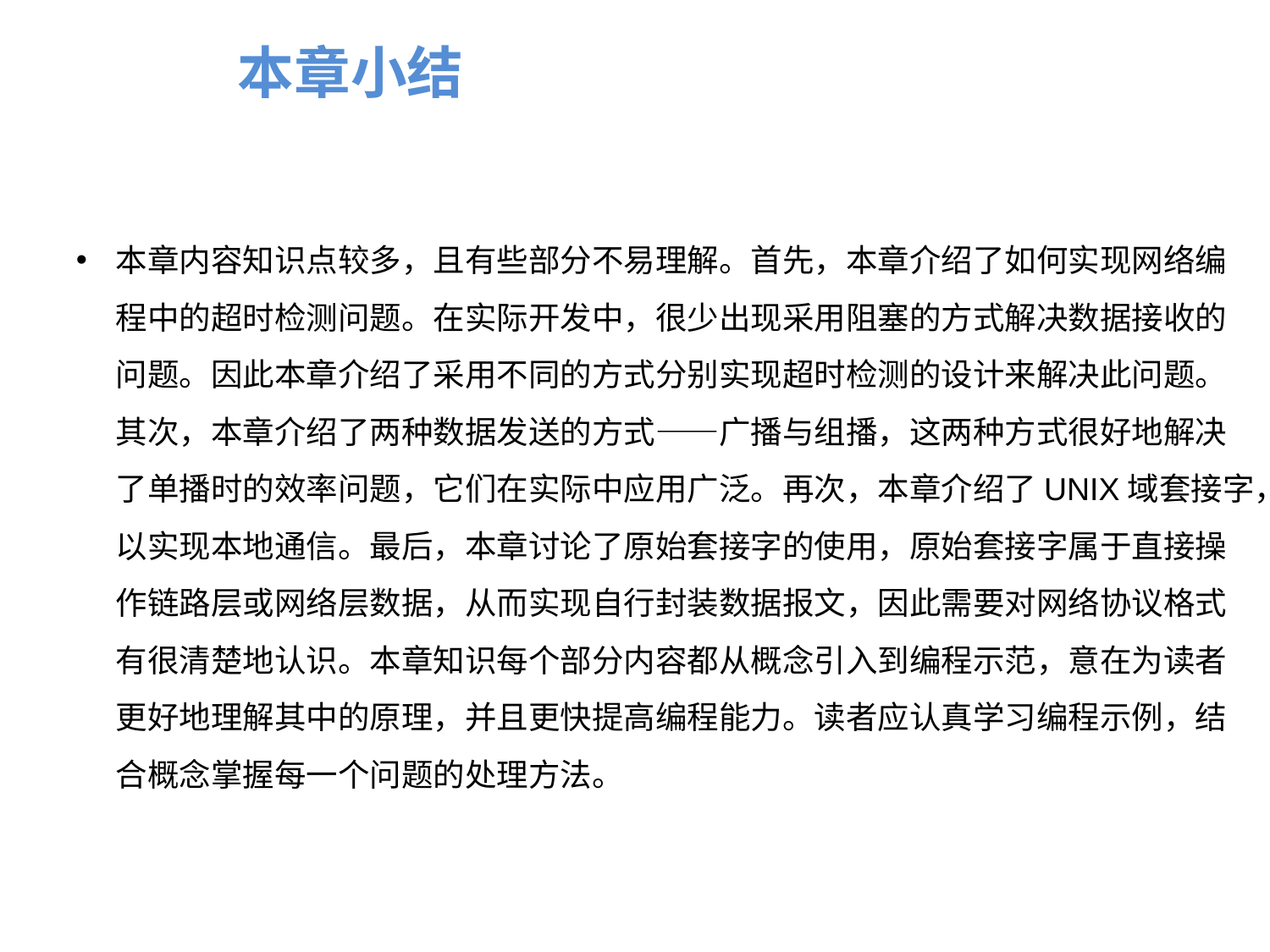

本章小结
本章内容知识点较多，且有些部分不易理解。首先，本章介绍了如何实现网络编程中的超时检测问题。在实际开发中，很少出现采用阻塞的方式解决数据接收的问题。因此本章介绍了采用不同的方式分别实现超时检测的设计来解决此问题。其次，本章介绍了两种数据发送的方式——广播与组播，这两种方式很好地解决了单播时的效率问题，它们在实际中应用广泛。再次，本章介绍了UNIX域套接字，以实现本地通信。最后，本章讨论了原始套接字的使用，原始套接字属于直接操作链路层或网络层数据，从而实现自行封装数据报文，因此需要对网络协议格式有很清楚地认识。本章知识每个部分内容都从概念引入到编程示范，意在为读者更好地理解其中的原理，并且更快提高编程能力。读者应认真学习编程示例，结合概念掌握每一个问题的处理方法。